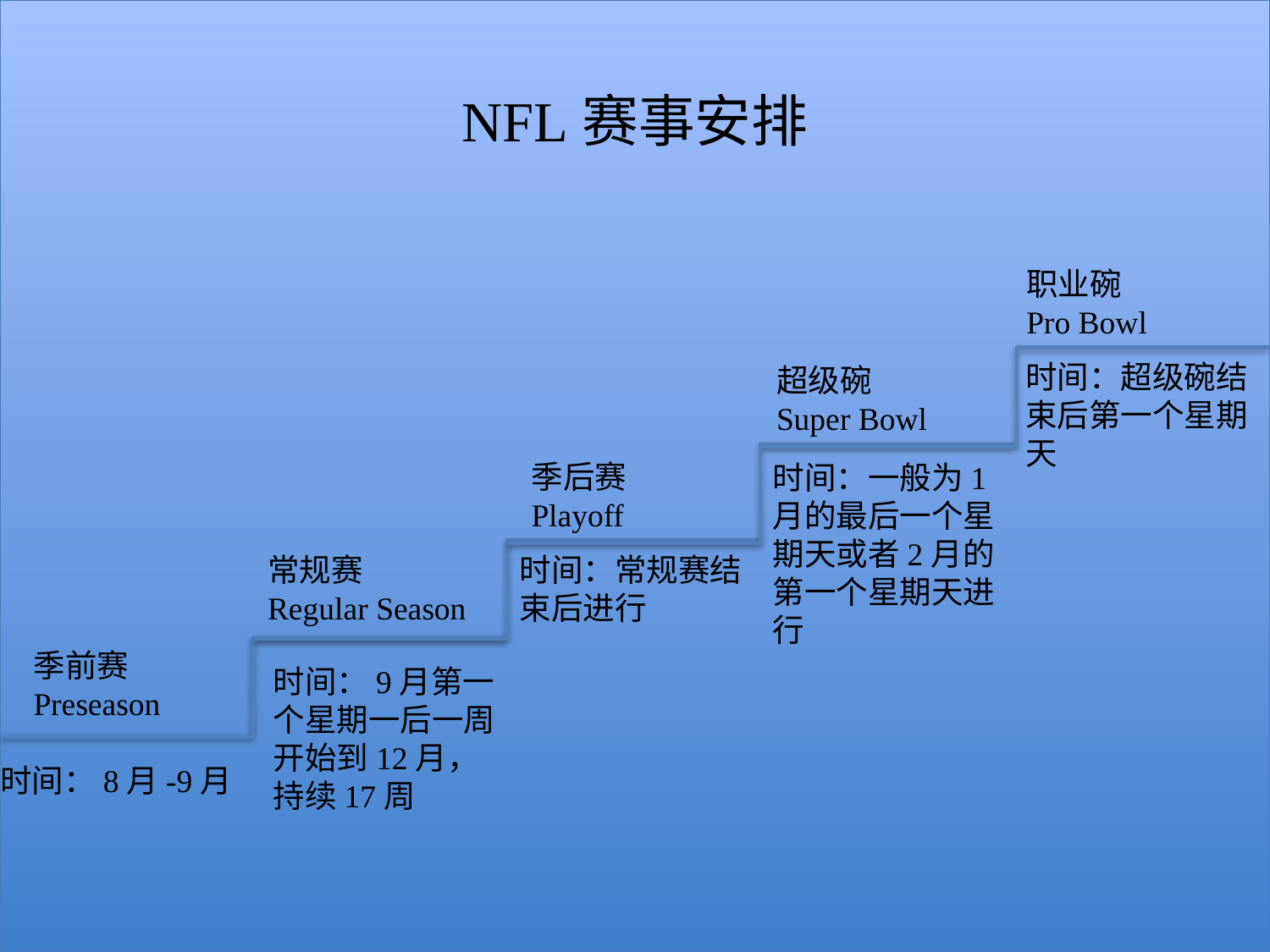

NFL赛事安排
职业碗
Pro Bowl
超级碗
Super Bowl
季后赛
Playoff
常规赛
Regular Season
季前赛
Preseason
时间：超级碗结束后第一个星期天
时间：一般为1月的最后一个星期天或者2月的第一个星期天进行
时间：常规赛结束后进行
时间：9月第一个星期一后一周开始到12月，持续17周
时间：8月-9月